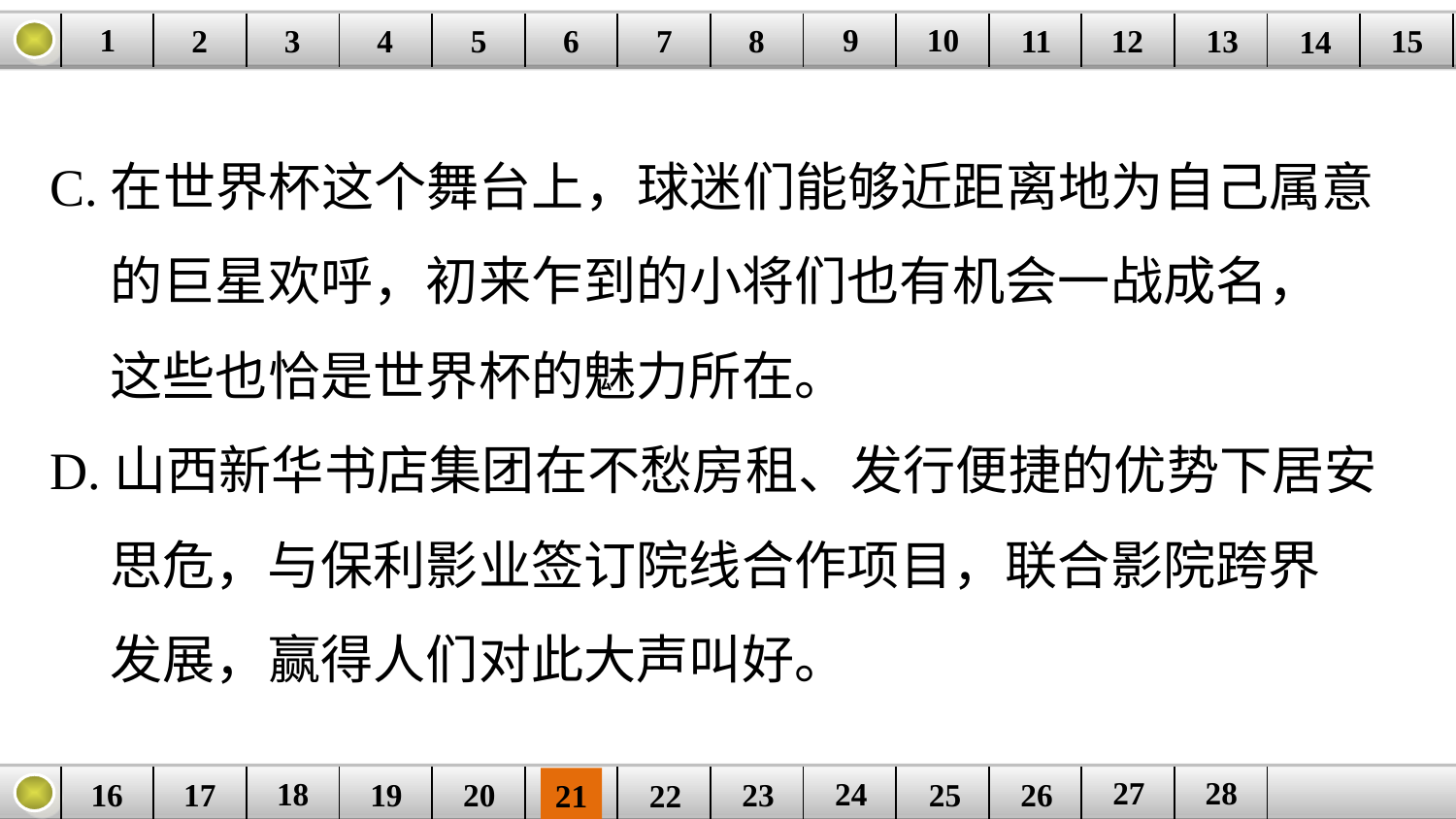

9
10
1
3
4
5
6
8
11
2
12
15
|  |  |  |  |  |  |  |  |  |  |  |  |  |  |  |
| --- | --- | --- | --- | --- | --- | --- | --- | --- | --- | --- | --- | --- | --- | --- |
7
13
14

C.在世界杯这个舞台上，球迷们能够近距离地为自己属意
    的巨星欢呼，初来乍到的小将们也有机会一战成名，
    这些也恰是世界杯的魅力所在。
D.山西新华书店集团在不愁房租、发行便捷的优势下居安
    思危，与保利影业签订院线合作项目，联合影院跨界
    发展，赢得人们对此大声叫好。

27
28
18
24
16
25
26
|  |  |  |  |  |  |  |  |  |  |  |  |  |
| --- | --- | --- | --- | --- | --- | --- | --- | --- | --- | --- | --- | --- |
23
17
19
20
21
22